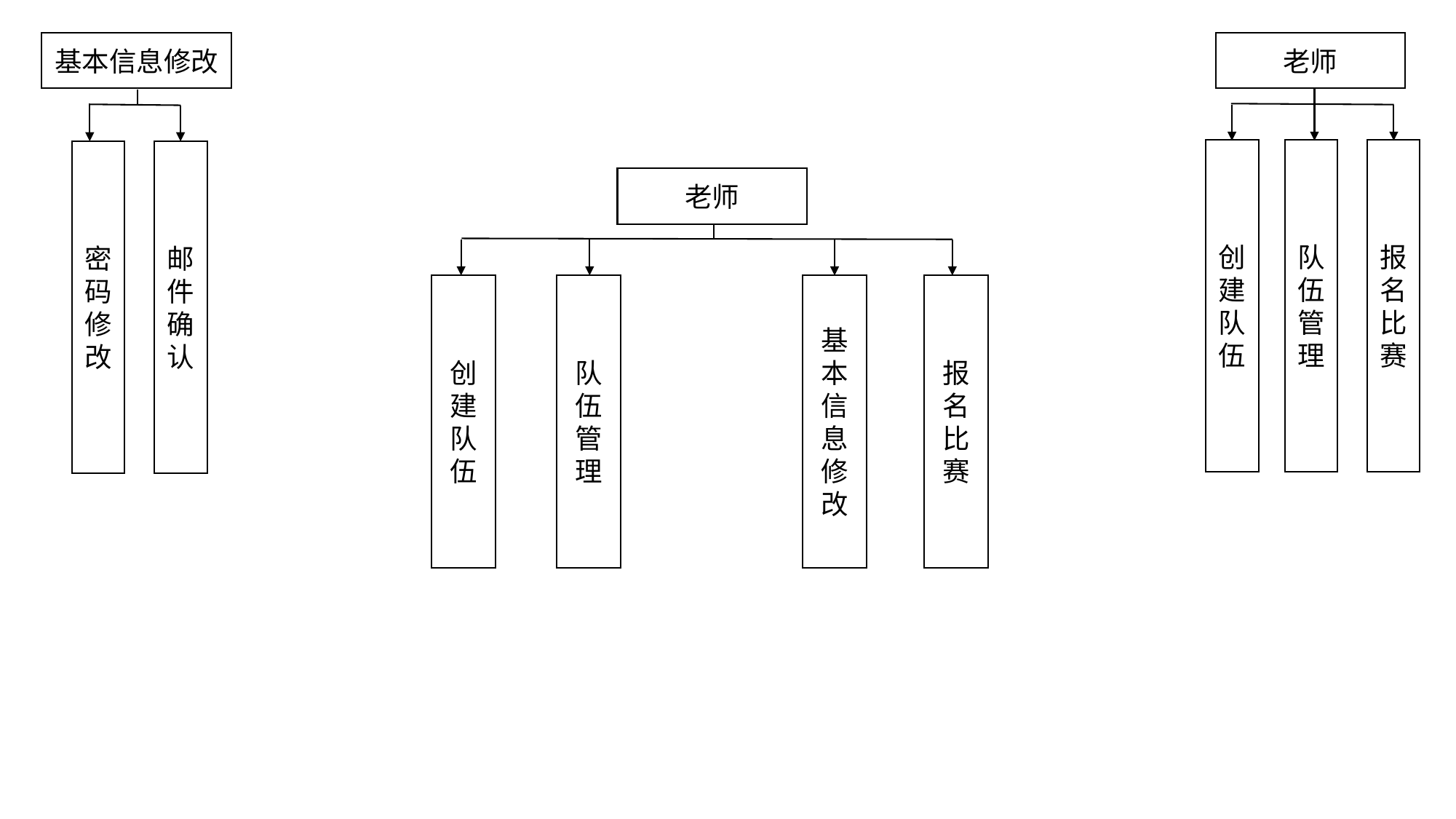

基本信息修改
老师
创建队伍
报名比赛
队伍管理
邮件确认
密码修改
老师
创建队伍
基本信息修改
报名比赛
队伍管理